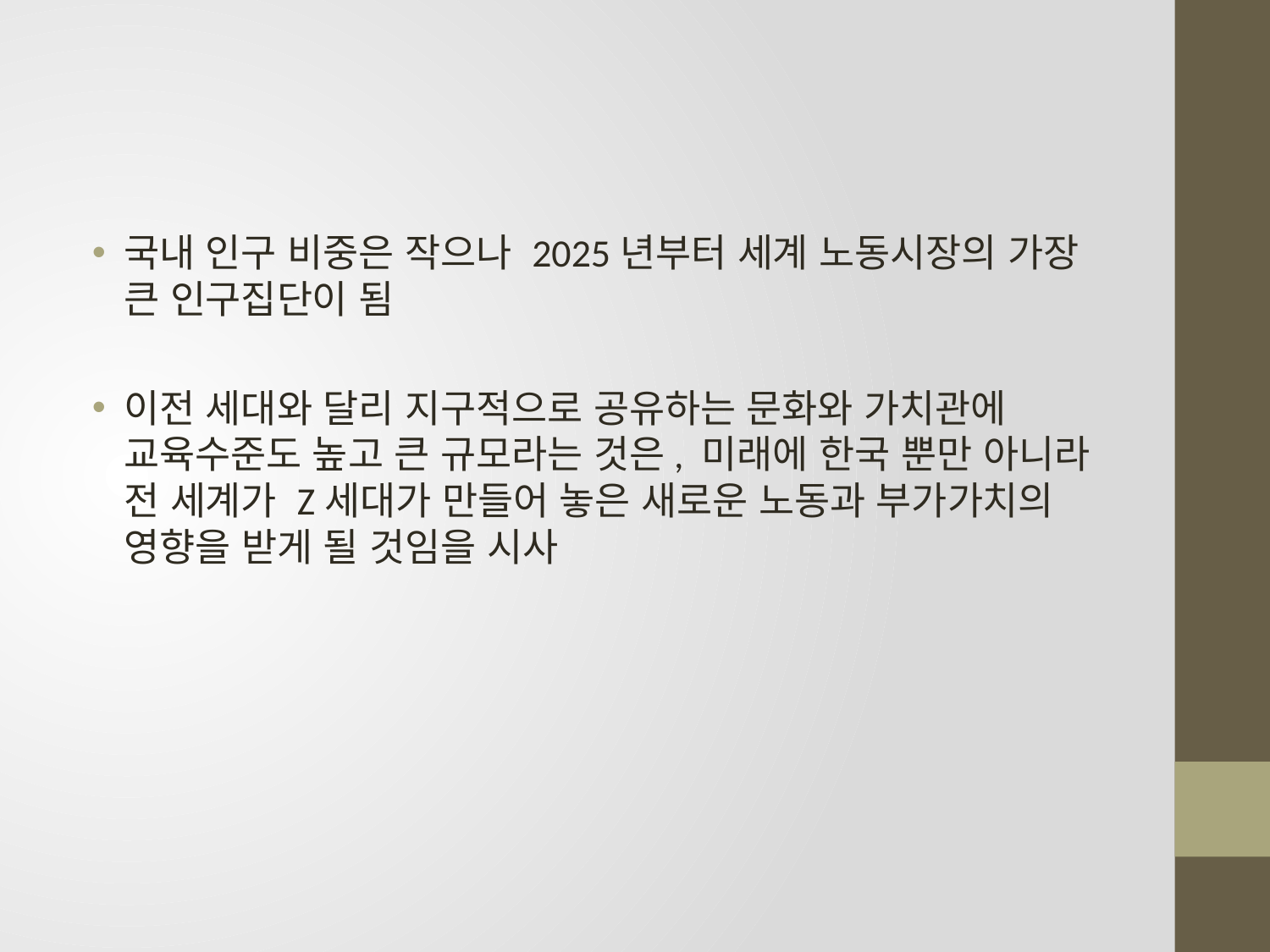

#
국내 인구 비중은 작으나 2025년부터 세계 노동시장의 가장 큰 인구집단이 됨

이전 세대와 달리 지구적으로 공유하는 문화와 가치관에 교육수준도 높고 큰 규모라는 것은, 미래에 한국 뿐만 아니라 전 세계가 Z세대가 만들어 놓은 새로운 노동과 부가가치의 영향을 받게 될 것임을 시사